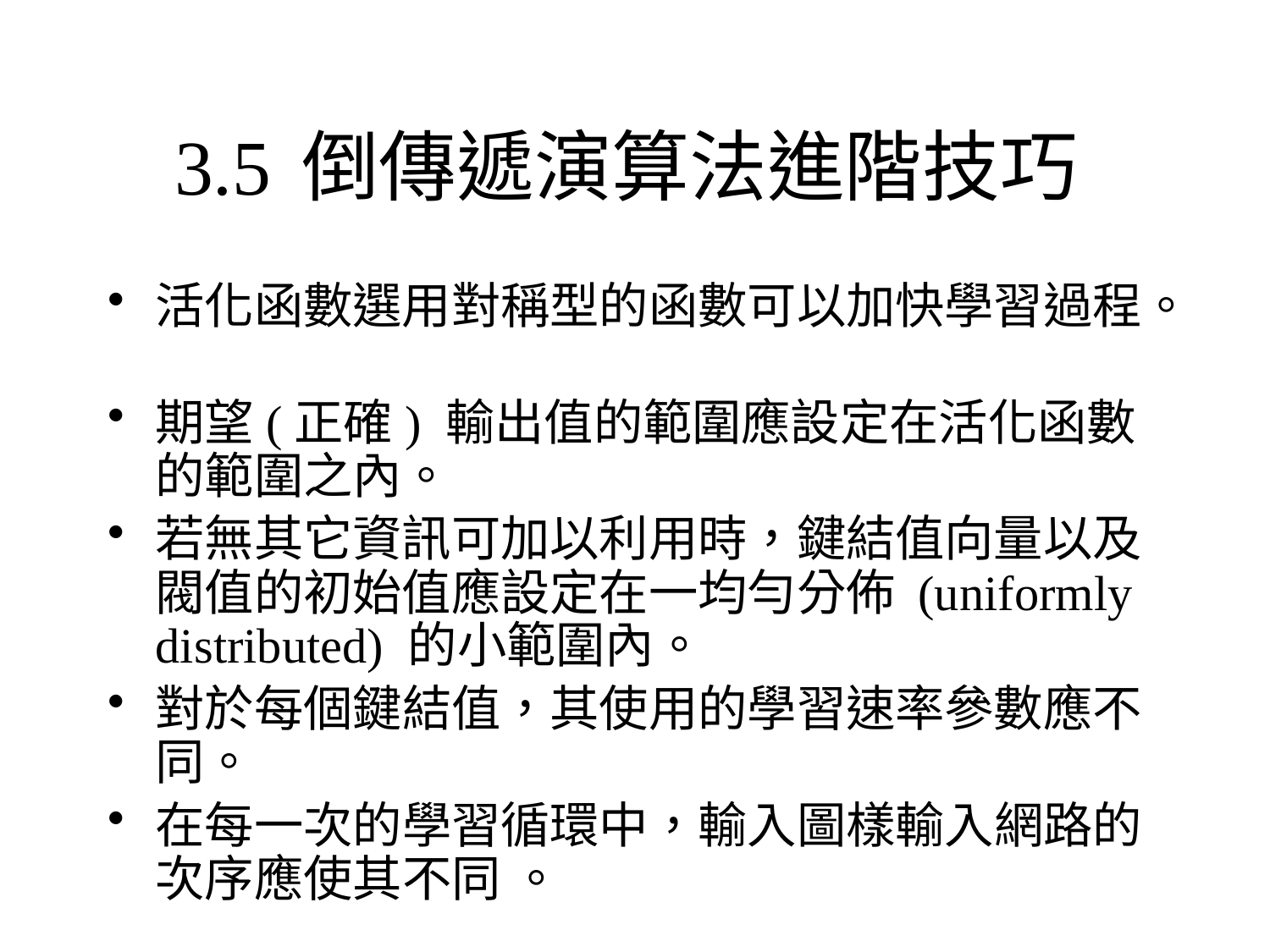

# 3.5	倒傳遞演算法進階技巧
活化函數選用對稱型的函數可以加快學習過程。
期望(正確) 輸出值的範圍應設定在活化函數的範圍之內。
若無其它資訊可加以利用時，鍵結值向量以及閥值的初始值應設定在一均勻分佈 (uniformly distributed) 的小範圍內。
對於每個鍵結值，其使用的學習速率參數應不同。
在每一次的學習循環中，輸入圖樣輸入網路的次序應使其不同 。